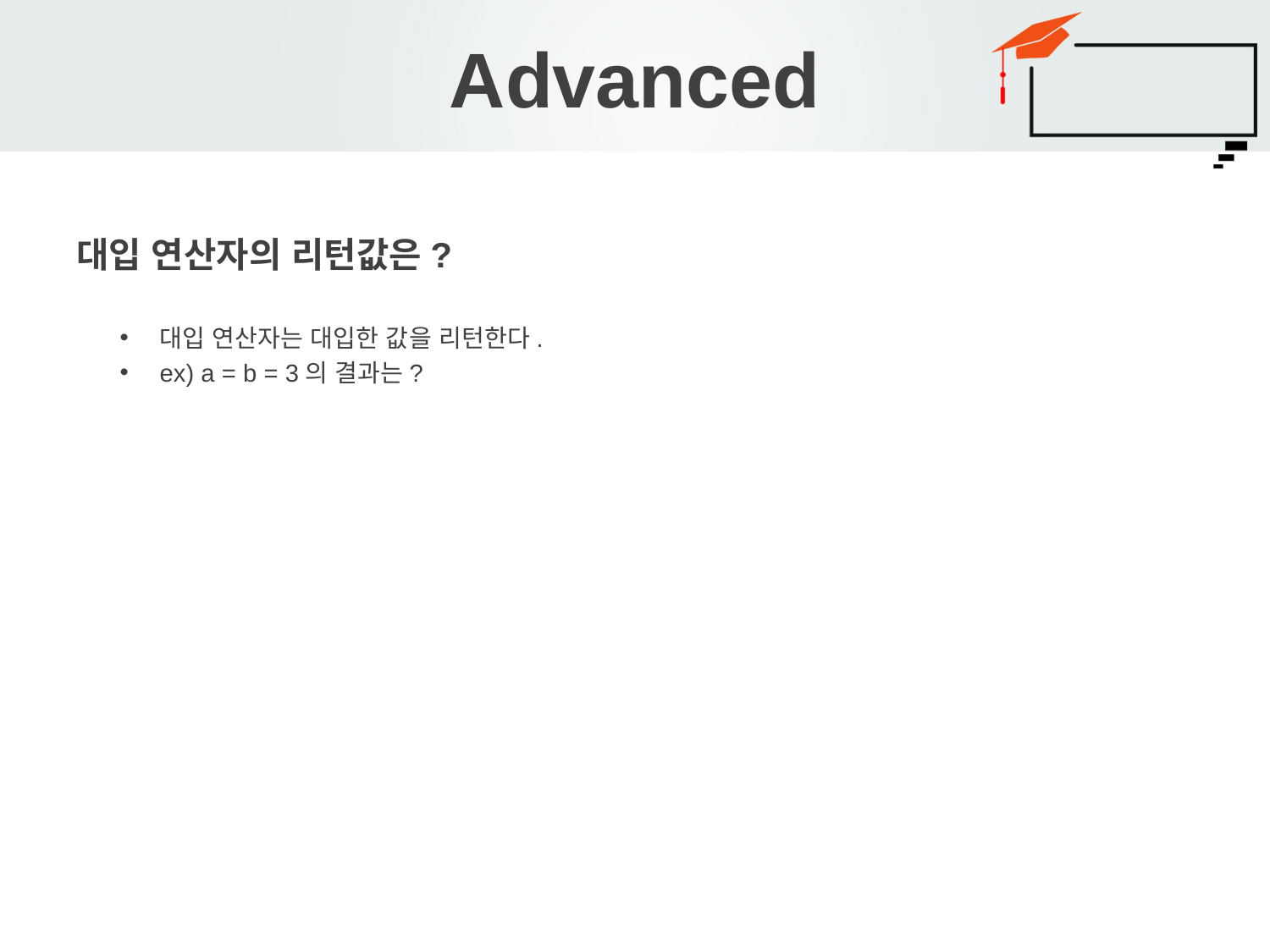

# Advanced
대입 연산자의 리턴값은?
대입 연산자는 대입한 값을 리턴한다.
ex) a = b = 3의 결과는?